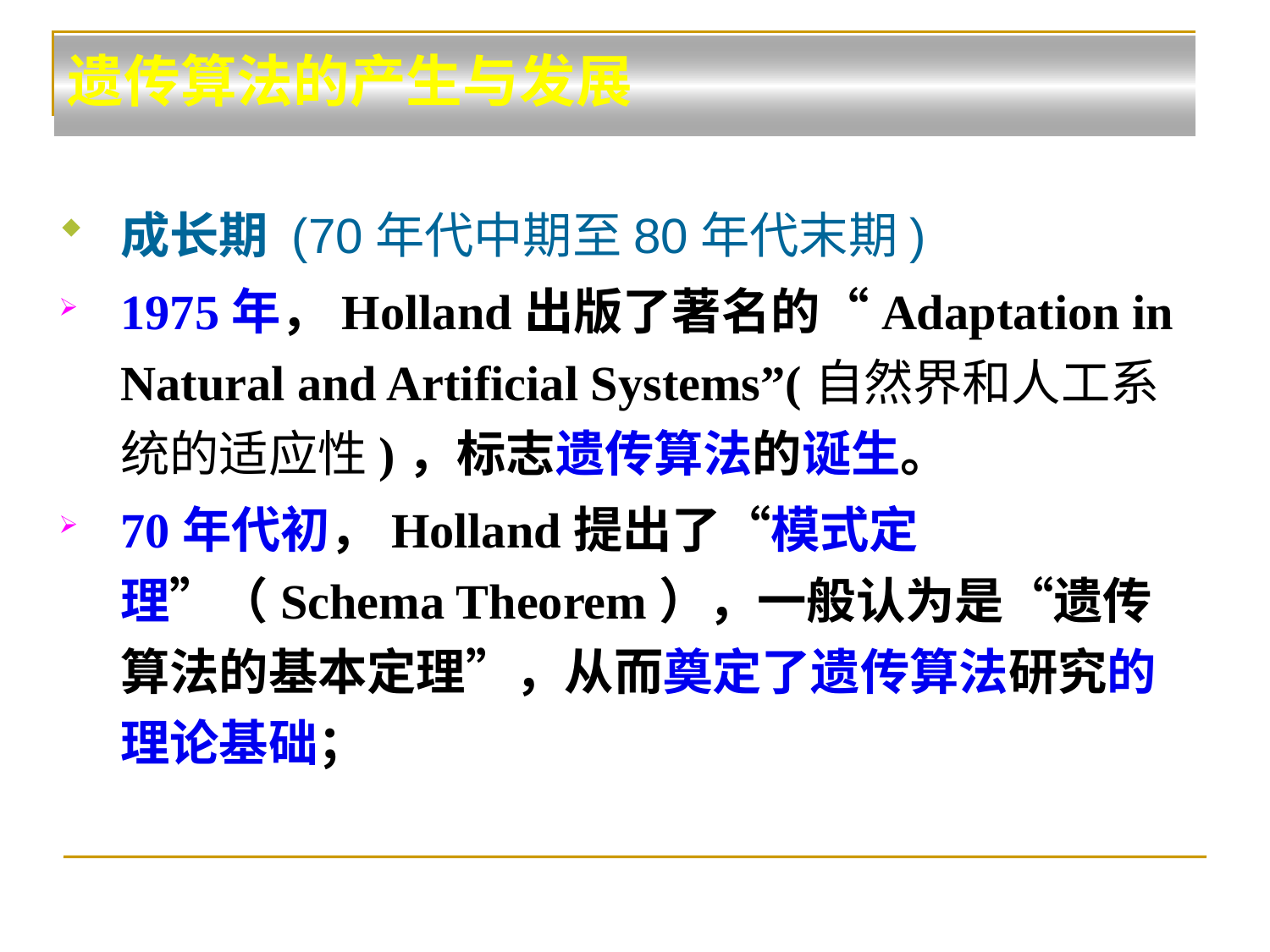

遗传算法的产生与发展
成长期 (70年代中期至80年代末期)
1975年，Holland出版了著名的“Adaptation in Natural and Artificial Systems”(自然界和人工系统的适应性)，标志遗传算法的诞生。
70年代初，Holland提出了“模式定理”（Schema Theorem），一般认为是“遗传算法的基本定理”，从而奠定了遗传算法研究的理论基础；